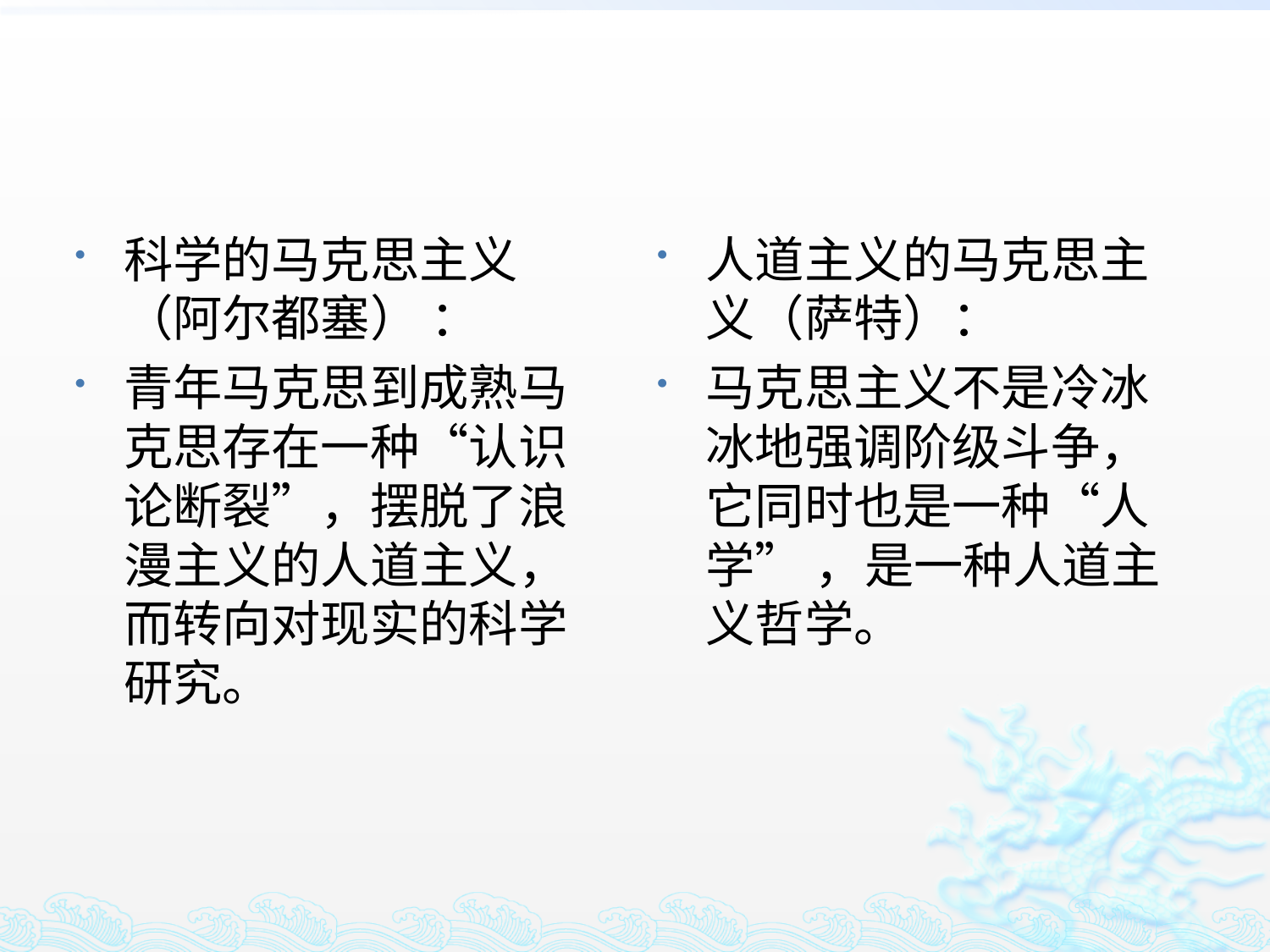

#
科学的马克思主义（阿尔都塞） ：
青年马克思到成熟马克思存在一种“认识论断裂”，摆脱了浪漫主义的人道主义，而转向对现实的科学研究。
人道主义的马克思主义（萨特）：
马克思主义不是冷冰冰地强调阶级斗争，它同时也是一种“人学” ，是一种人道主义哲学。